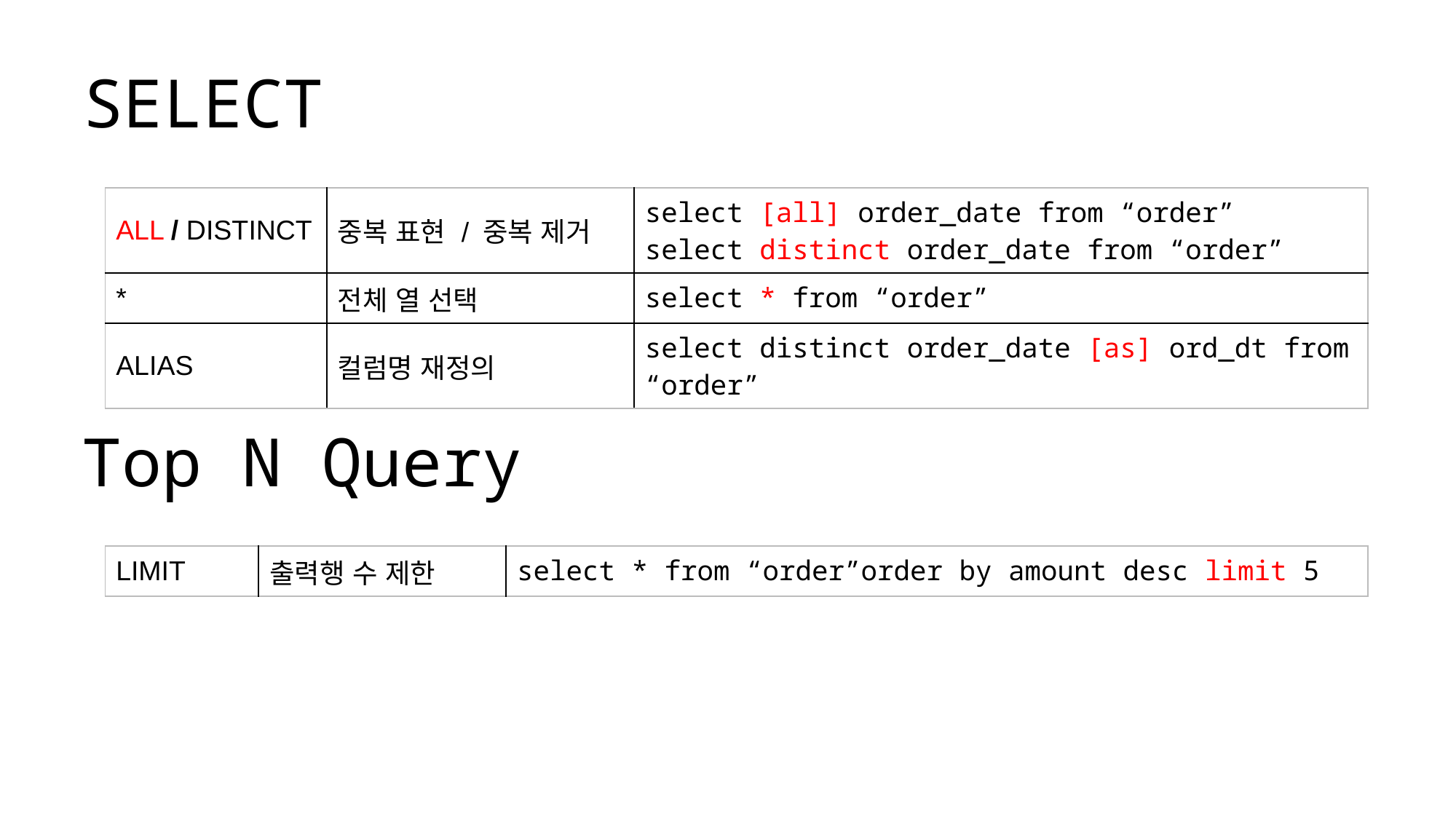

# SELECT
| ALL / DISTINCT | 중복 표현 / 중복 제거 | select [all] order\_date from “order” select distinct order\_date from “order” |
| --- | --- | --- |
| \* | 전체 열 선택 | select \* from “order” |
| ALIAS | 컬럼명 재정의 | select distinct order\_date [as] ord\_dt from “order” |
Top N Query
| LIMIT | 출력행 수 제한 | select \* from “order”order by amount desc limit 5 |
| --- | --- | --- |